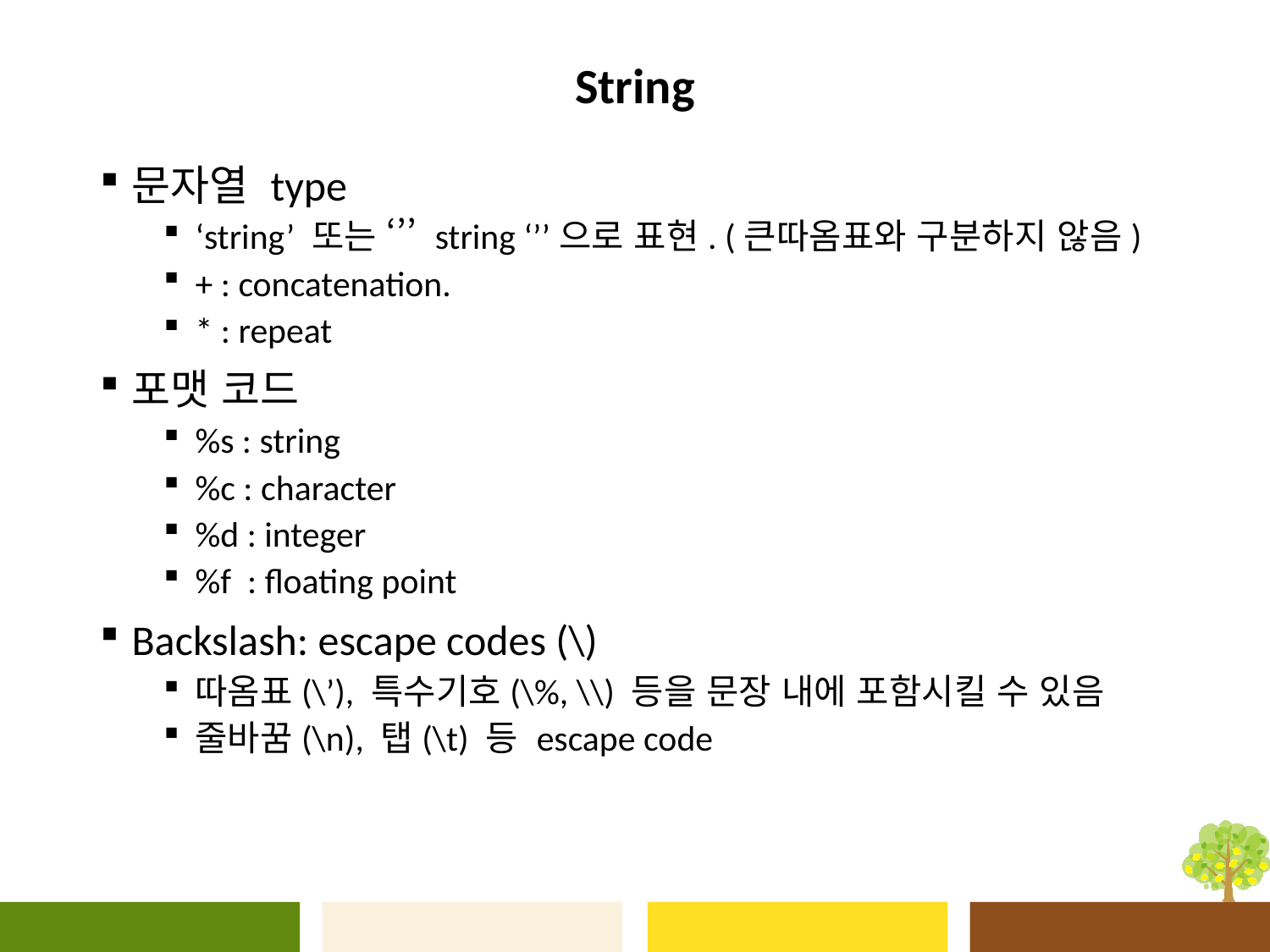

# String
문자열 type
‘string’ 또는 ‘’’ string ‘’’으로 표현. (큰따옴표와 구분하지 않음)
+ : concatenation.
* : repeat
포맷 코드
%s : string
%c : character
%d : integer
%f  : floating point
Backslash: escape codes (\)
따옴표(\’), 특수기호(\%, \\) 등을 문장 내에 포함시킬 수 있음
줄바꿈(\n), 탭(\t) 등 escape code